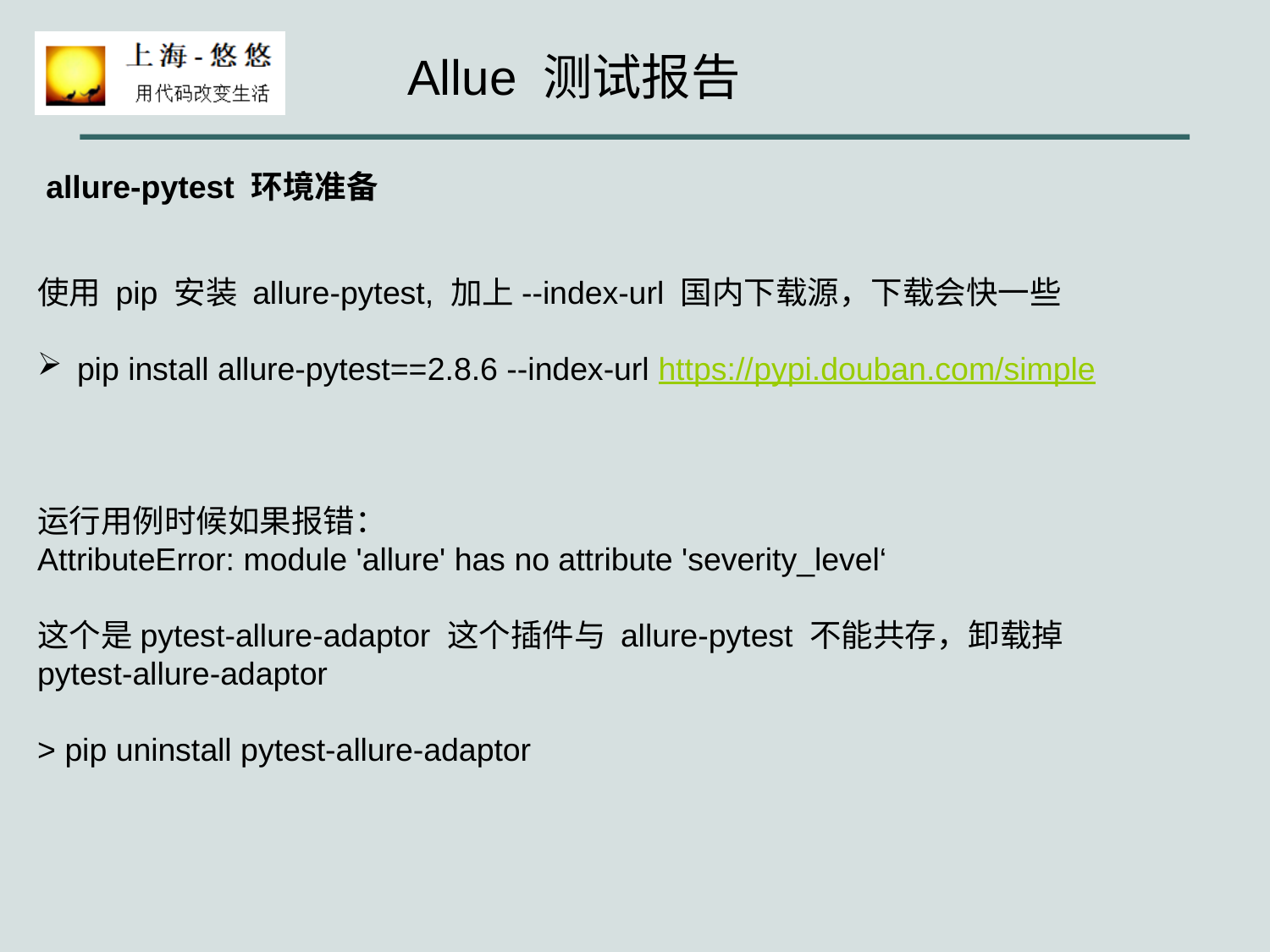

allure-pytest 环境准备
使用 pip 安装 allure-pytest, 加上--index-url 国内下载源，下载会快一些

pip install allure-pytest==2.8.6 --index-url https://pypi.douban.com/simple

运行用例时候如果报错：
AttributeError: module 'allure' has no attribute 'severity_level‘
这个是pytest-allure-adaptor 这个插件与 allure-pytest 不能共存，卸载掉 pytest-allure-adaptor

> pip uninstall pytest-allure-adaptor